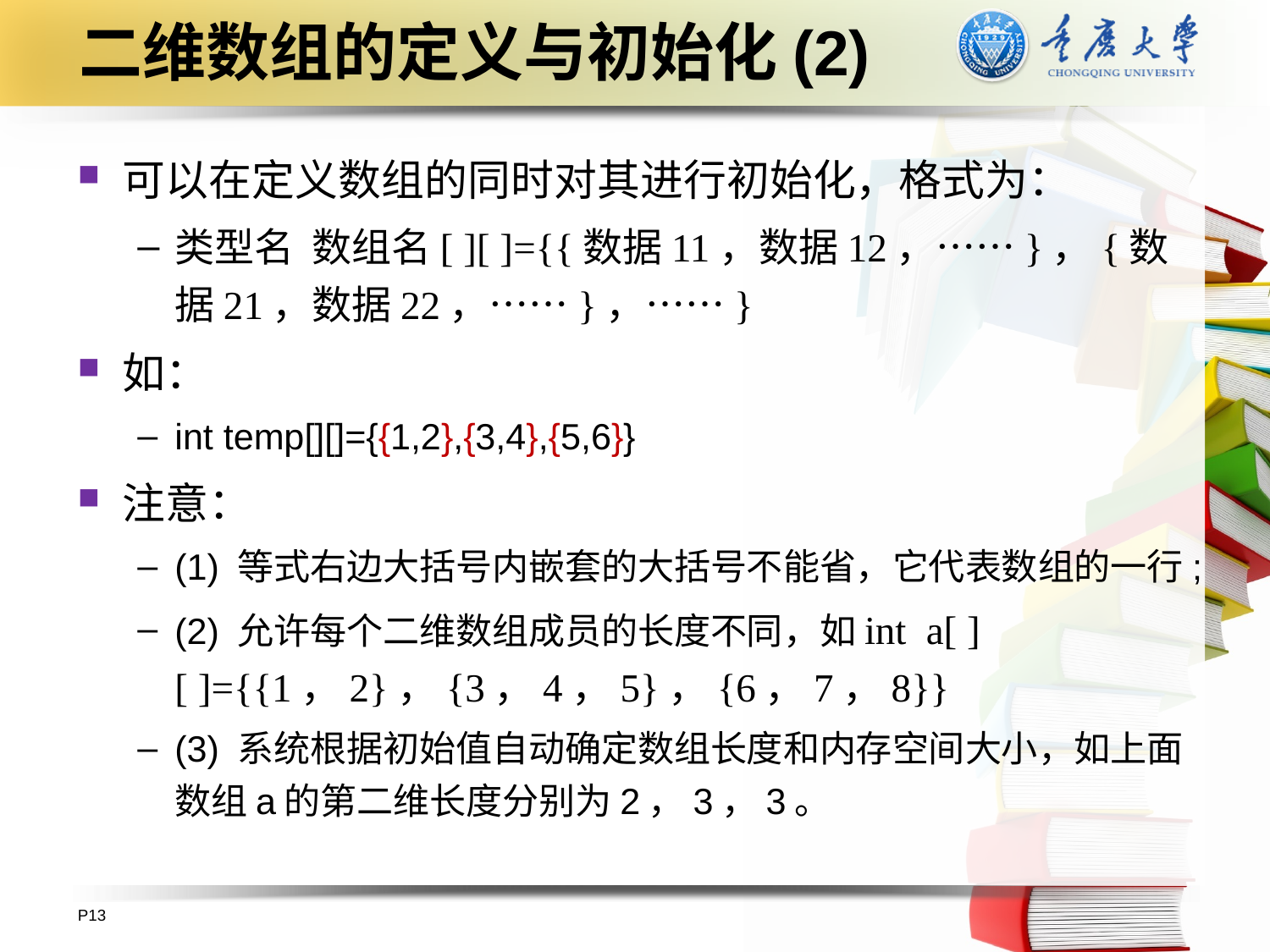

# 二维数组的定义与初始化(2)
可以在定义数组的同时对其进行初始化，格式为：
类型名  数组名[ ][ ]={{数据11，数据12，……}，{数据21，数据22，……}，……}
如：
int temp[][]={{1,2},{3,4},{5,6}}
注意：
(1) 等式右边大括号内嵌套的大括号不能省，它代表数组的一行;
(2) 允许每个二维数组成员的长度不同，如int  a[ ][ ]={{1，2}，{3，4，5}，{6，7，8}}
(3) 系统根据初始值自动确定数组长度和内存空间大小，如上面数组a的第二维长度分别为2，3，3。

P13